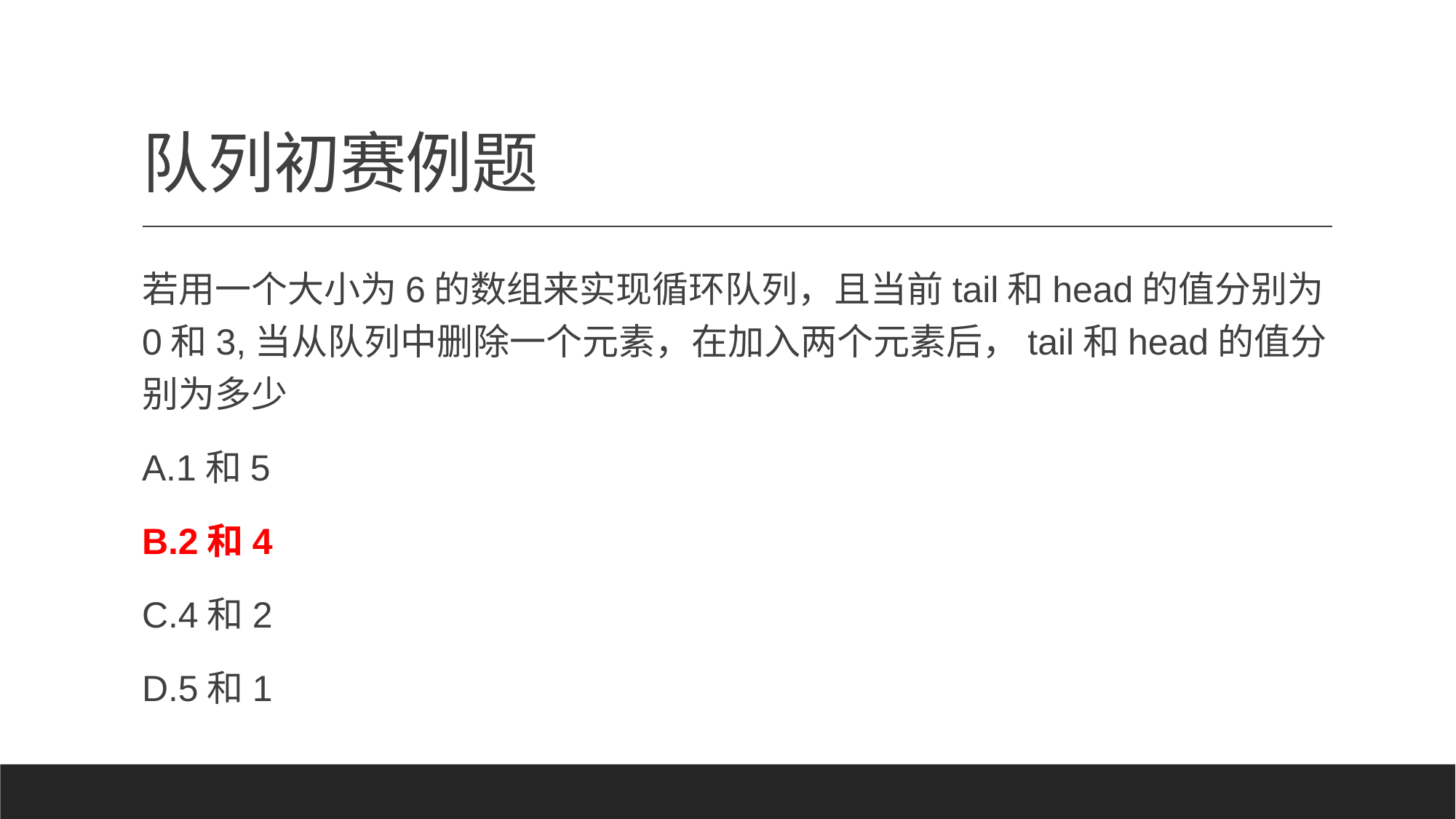

# 队列初赛例题
若用一个大小为6的数组来实现循环队列，且当前tail和head的值分别为0和3,当从队列中删除一个元素，在加入两个元素后，tail和head的值分别为多少
A.1和5
B.2和4
C.4和2
D.5和1